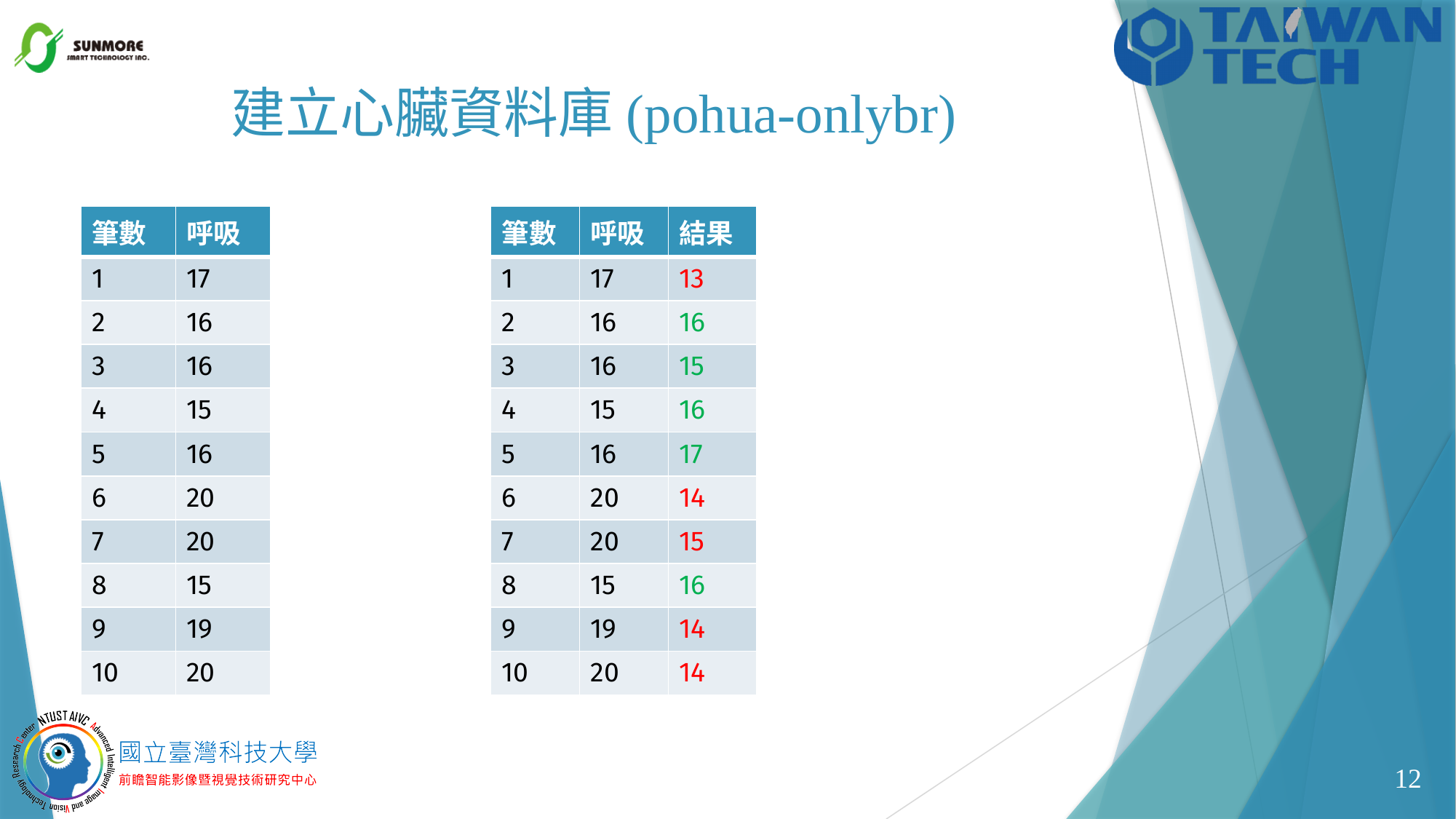

# 建立心臟資料庫(pohua-onlybr)
| 筆數 | 呼吸 |
| --- | --- |
| 1 | 17 |
| 2 | 16 |
| 3 | 16 |
| 4 | 15 |
| 5 | 16 |
| 6 | 20 |
| 7 | 20 |
| 8 | 15 |
| 9 | 19 |
| 10 | 20 |
| 筆數 | 呼吸 | 結果 |
| --- | --- | --- |
| 1 | 17 | 13 |
| 2 | 16 | 16 |
| 3 | 16 | 15 |
| 4 | 15 | 16 |
| 5 | 16 | 17 |
| 6 | 20 | 14 |
| 7 | 20 | 15 |
| 8 | 15 | 16 |
| 9 | 19 | 14 |
| 10 | 20 | 14 |
12